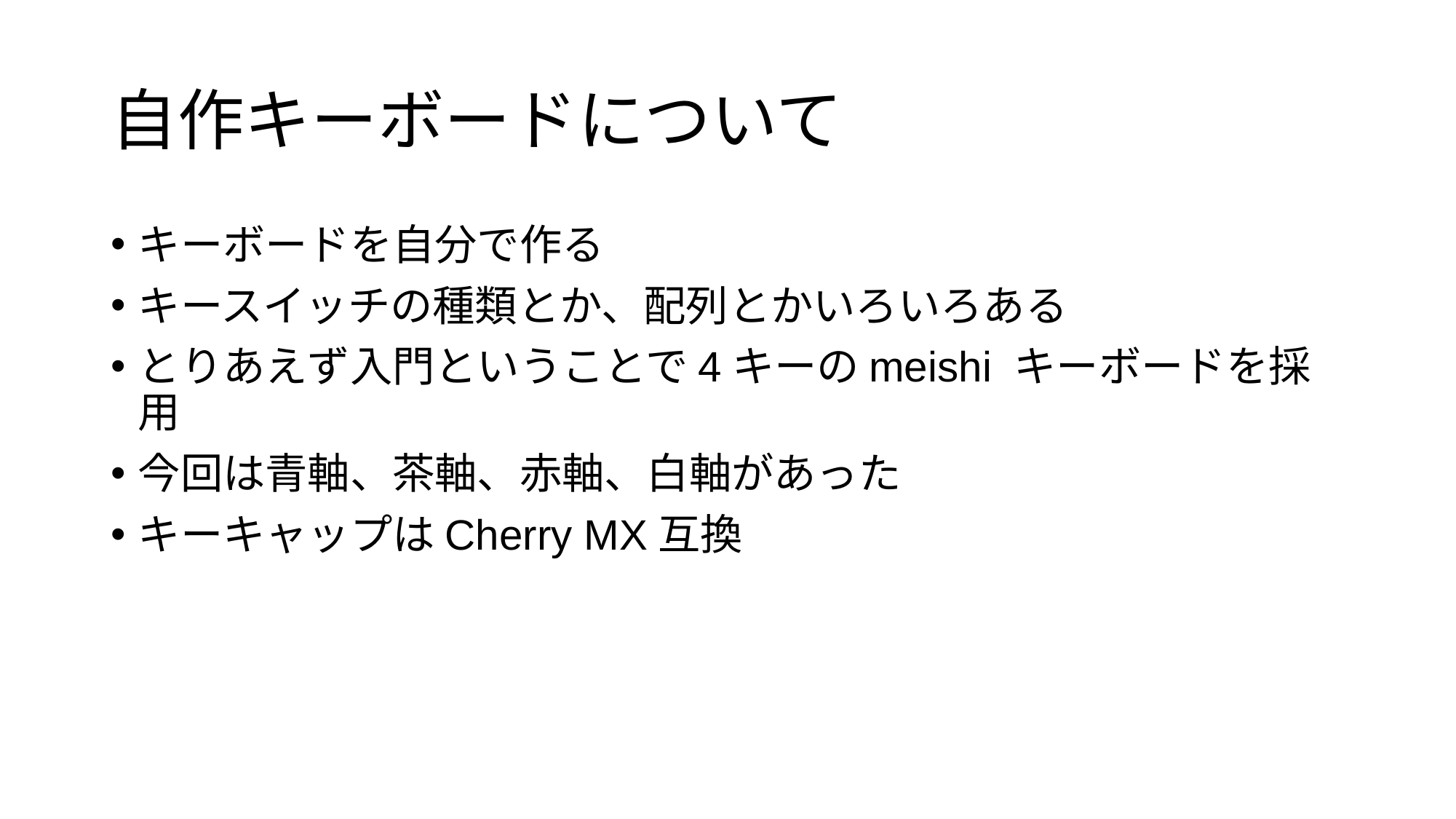

# 自作キーボードについて
キーボードを自分で作る
キースイッチの種類とか、配列とかいろいろある
とりあえず入門ということで4キーのmeishi キーボードを採用
今回は青軸、茶軸、赤軸、白軸があった
キーキャップはCherry MX互換